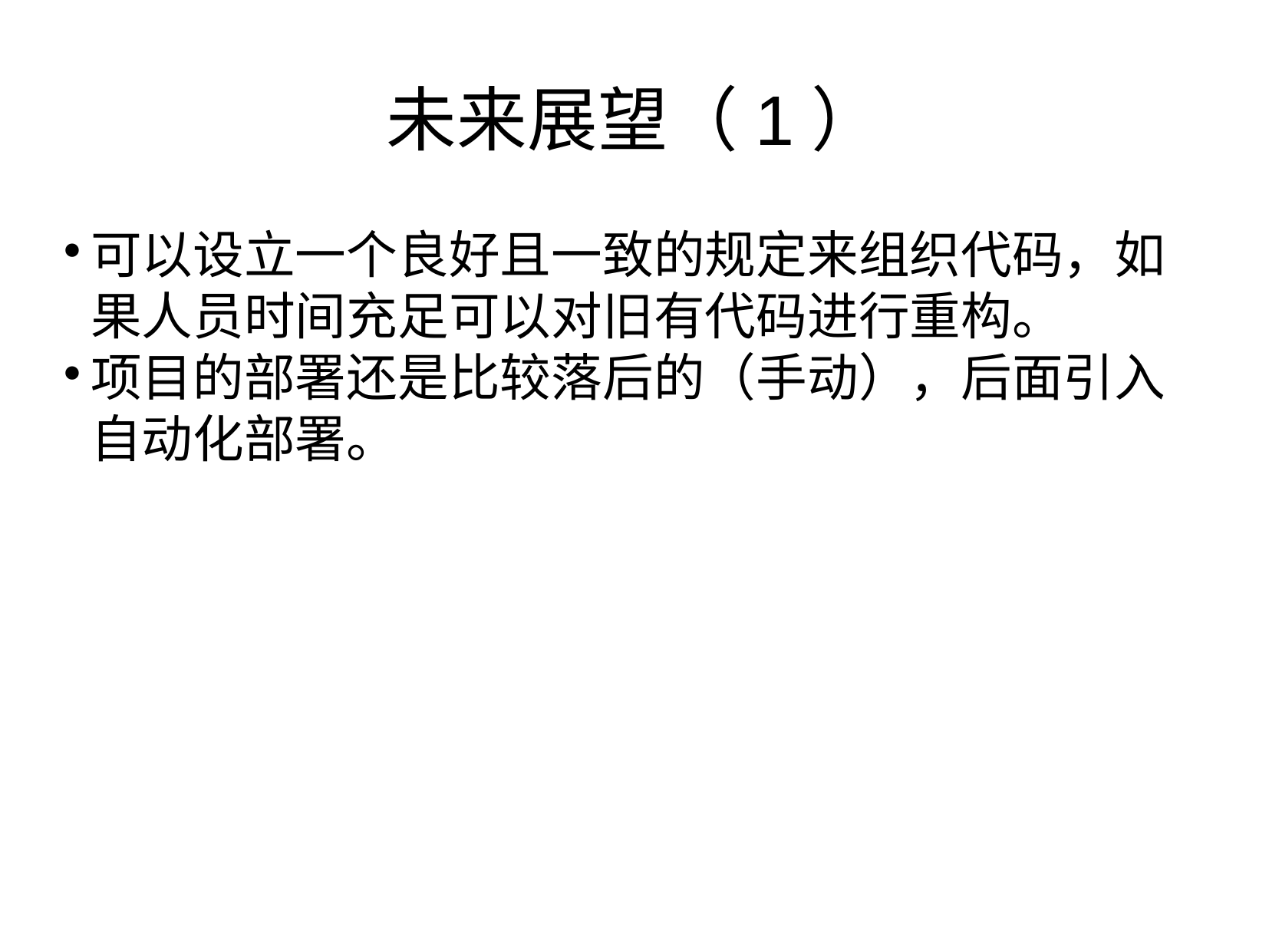

未来展望（1）
可以设立一个良好且一致的规定来组织代码，如果人员时间充足可以对旧有代码进行重构。
项目的部署还是比较落后的（手动），后面引入自动化部署。